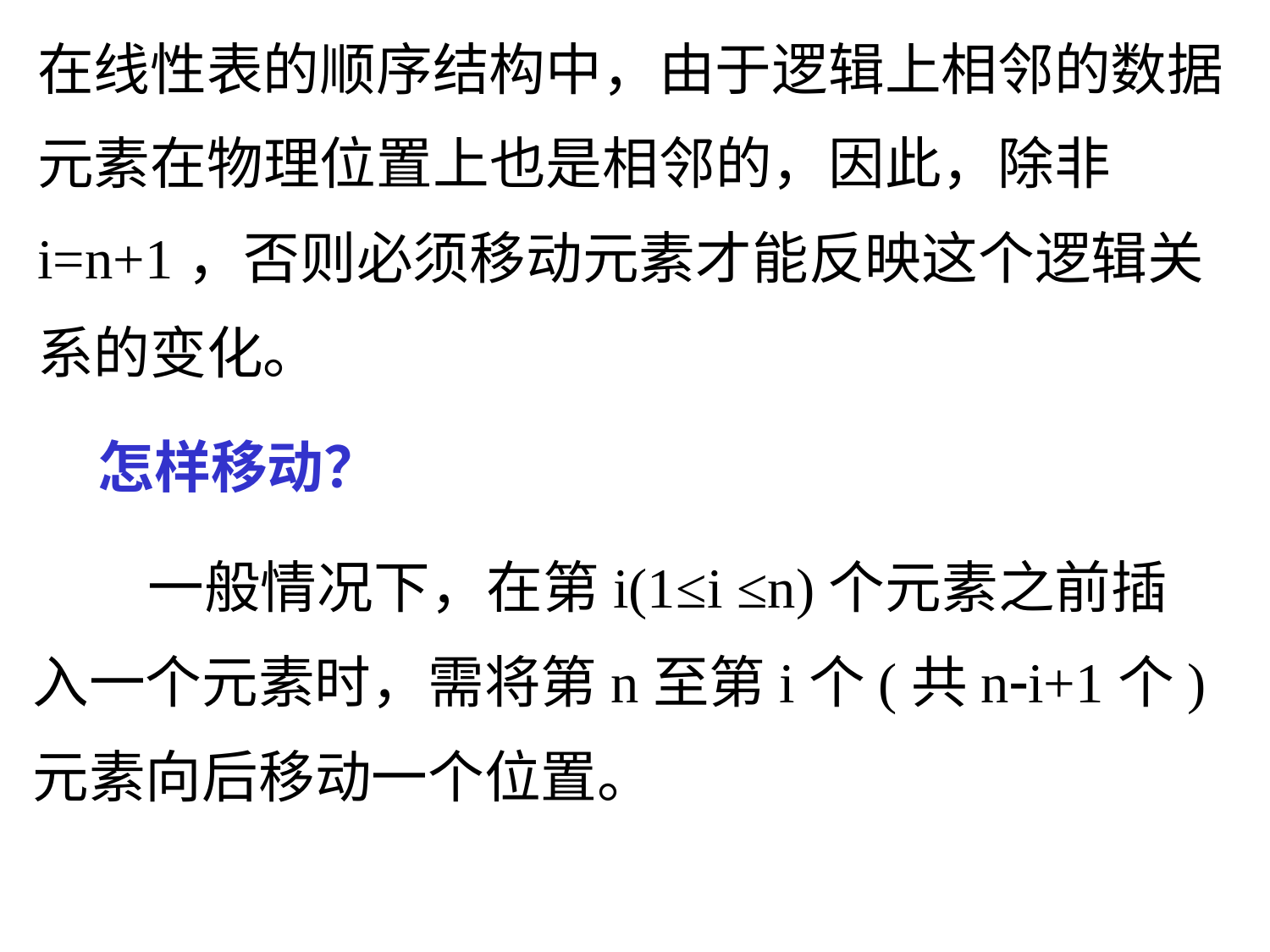

在线性表的顺序结构中，由于逻辑上相邻的数据元素在物理位置上也是相邻的，因此，除非i=n+1，否则必须移动元素才能反映这个逻辑关系的变化。
怎样移动？
        一般情况下，在第i(1≤i ≤n)个元素之前插入一个元素时，需将第n至第i个(共n−i+1个)元素向后移动一个位置。